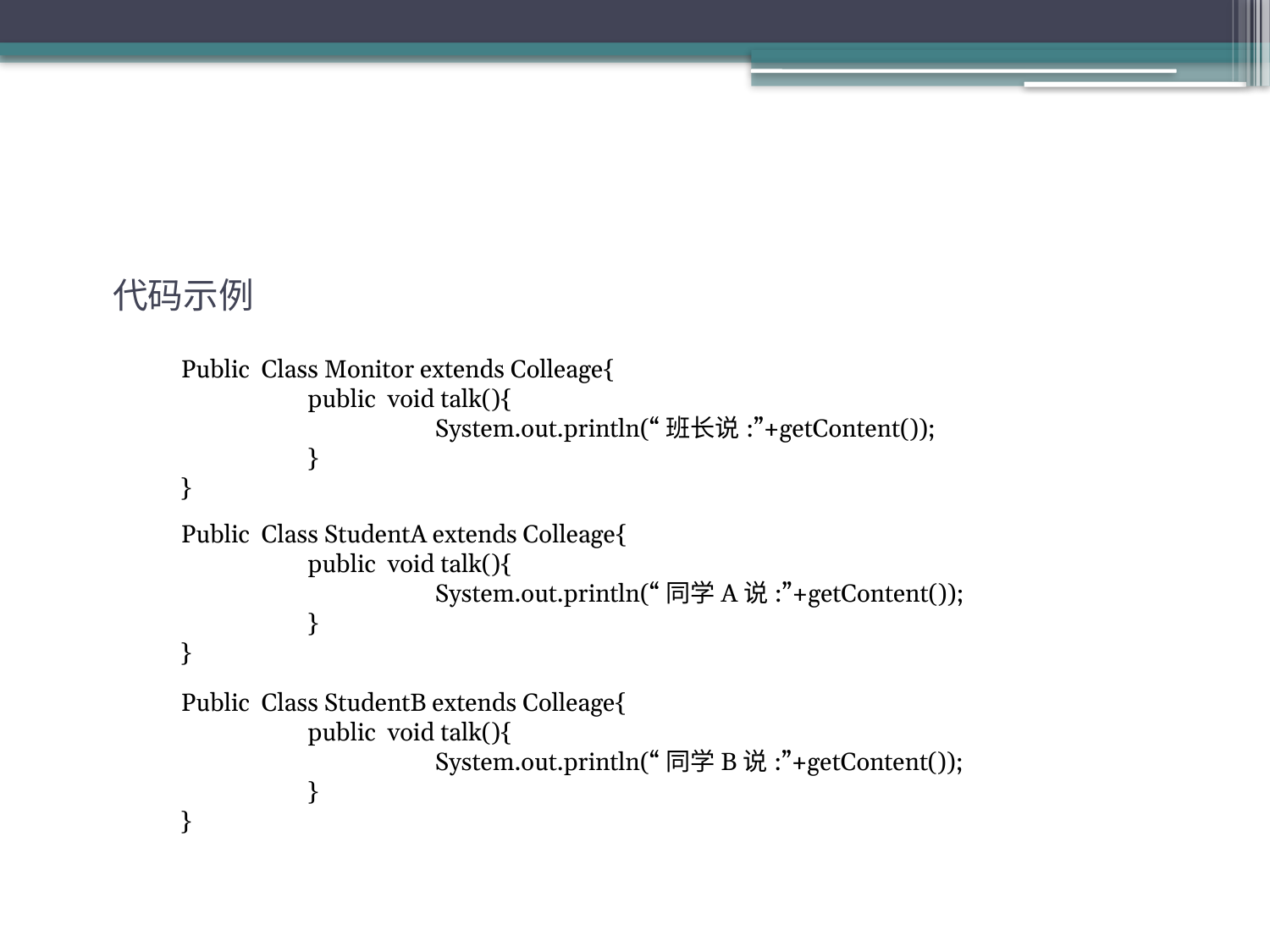

代码示例
Public  Class Monitor extends Colleage{
	public  void talk(){
		System.out.println(“班长说:”+getContent());
	}
}
Public  Class StudentA extends Colleage{
	public  void talk(){
		System.out.println(“同学A说:”+getContent());
	}
}
Public  Class StudentB extends Colleage{
	public  void talk(){
		System.out.println(“同学B说:”+getContent());
	}
}